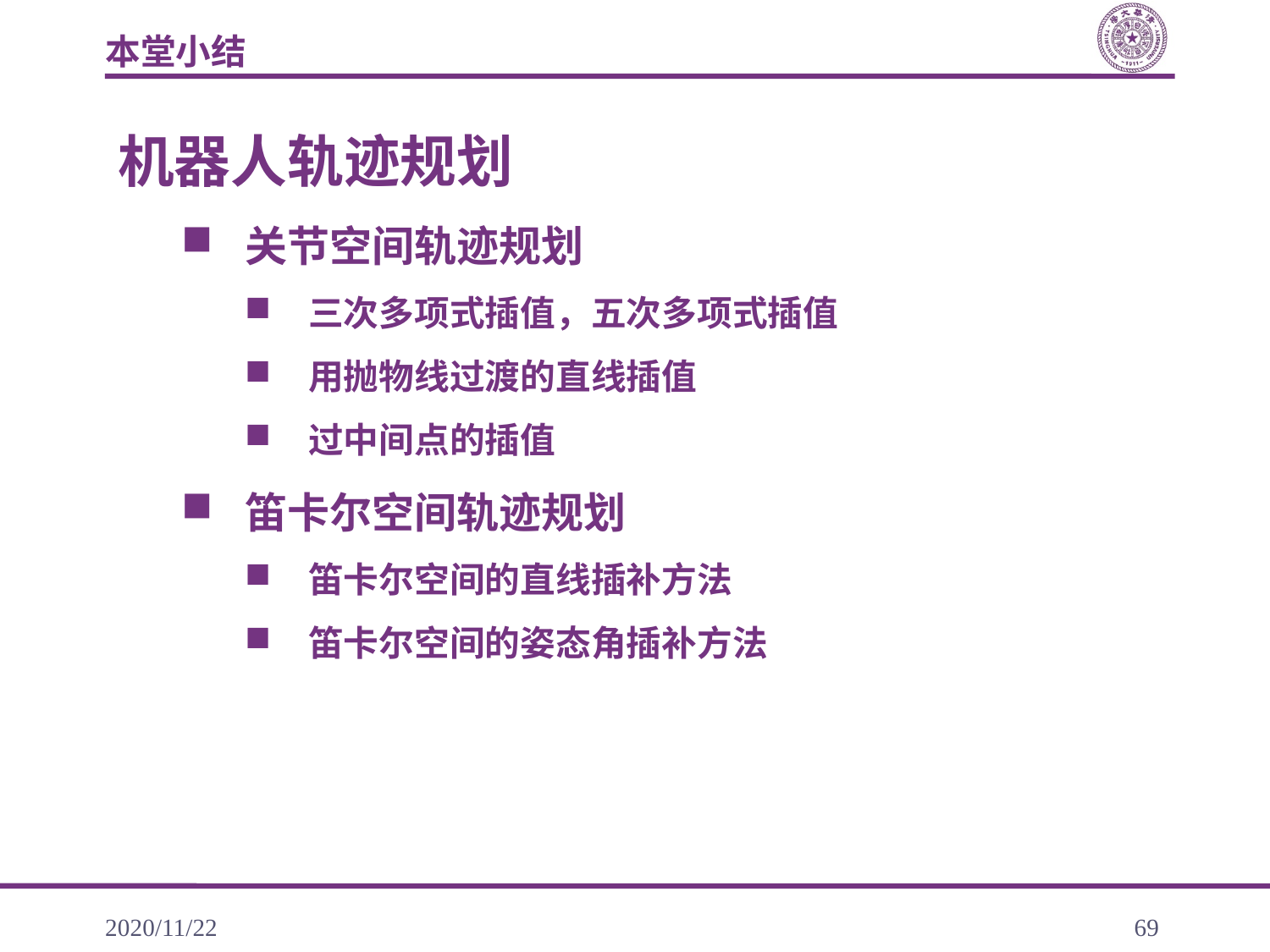

本堂小结
机器人轨迹规划
关节空间轨迹规划
三次多项式插值，五次多项式插值
用抛物线过渡的直线插值
过中间点的插值
笛卡尔空间轨迹规划
笛卡尔空间的直线插补方法
笛卡尔空间的姿态角插补方法

2020/11/22
69